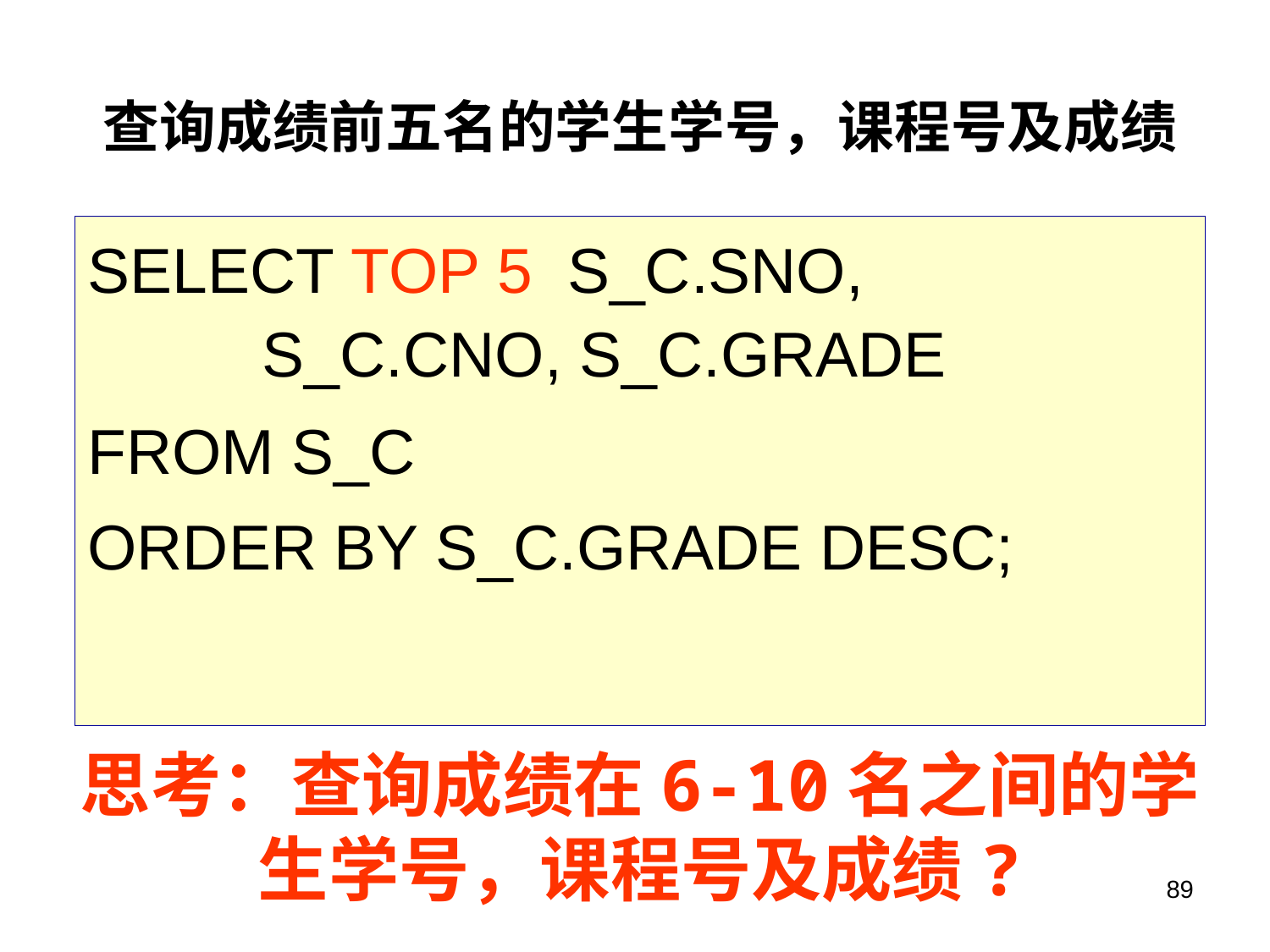

# 查询成绩前五名的学生学号，课程号及成绩
SELECT TOP 5  S_C.SNO,        			S_C.CNO, S_C.GRADE
FROM S_C
ORDER BY S_C.GRADE DESC;
思考：查询成绩在6-10名之间的学生学号，课程号及成绩?
89